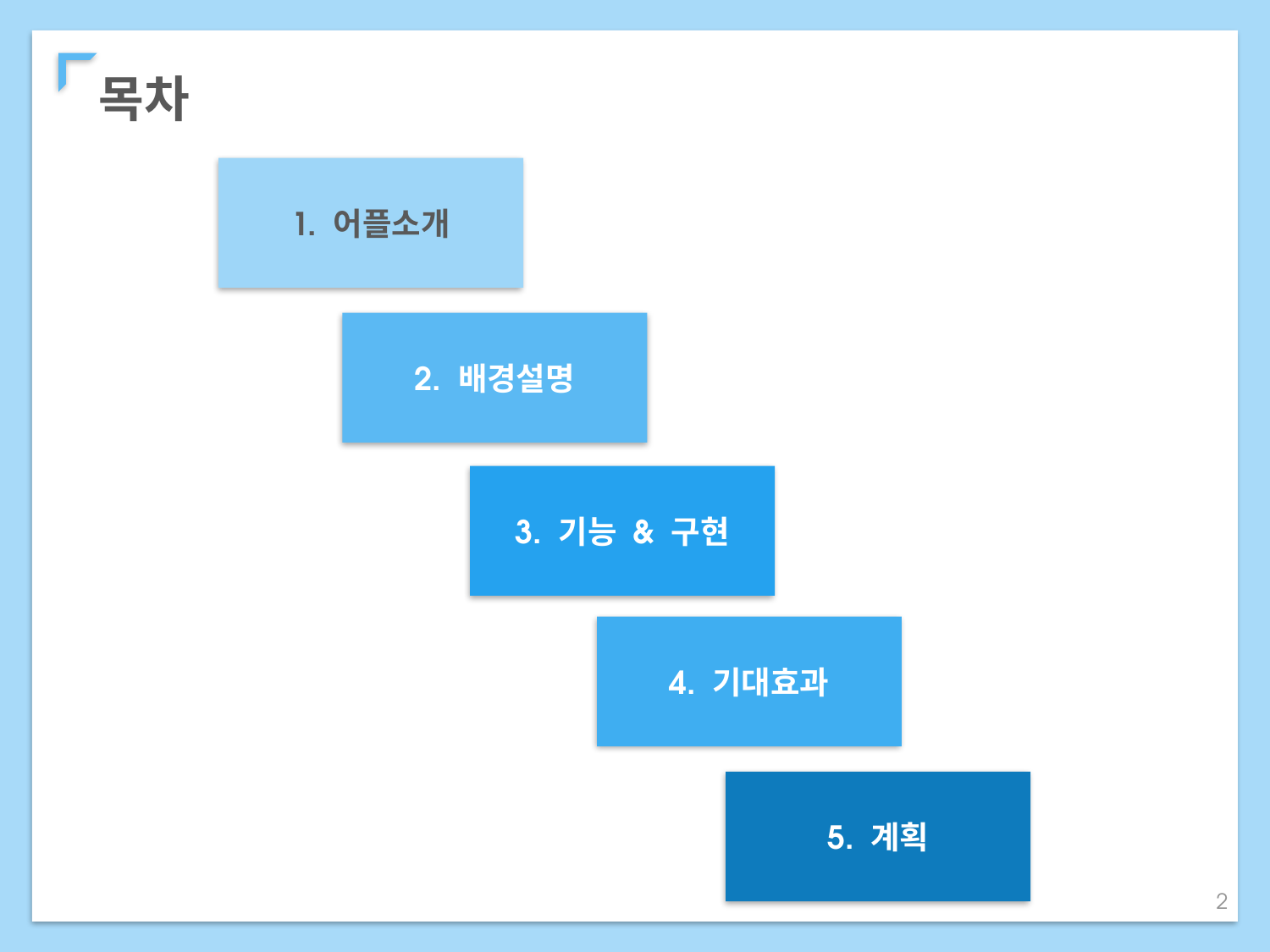

# 목차
1. 어플소개
2. 배경설명
3. 기능 & 구현
4. 기대효과
5. 계획
2